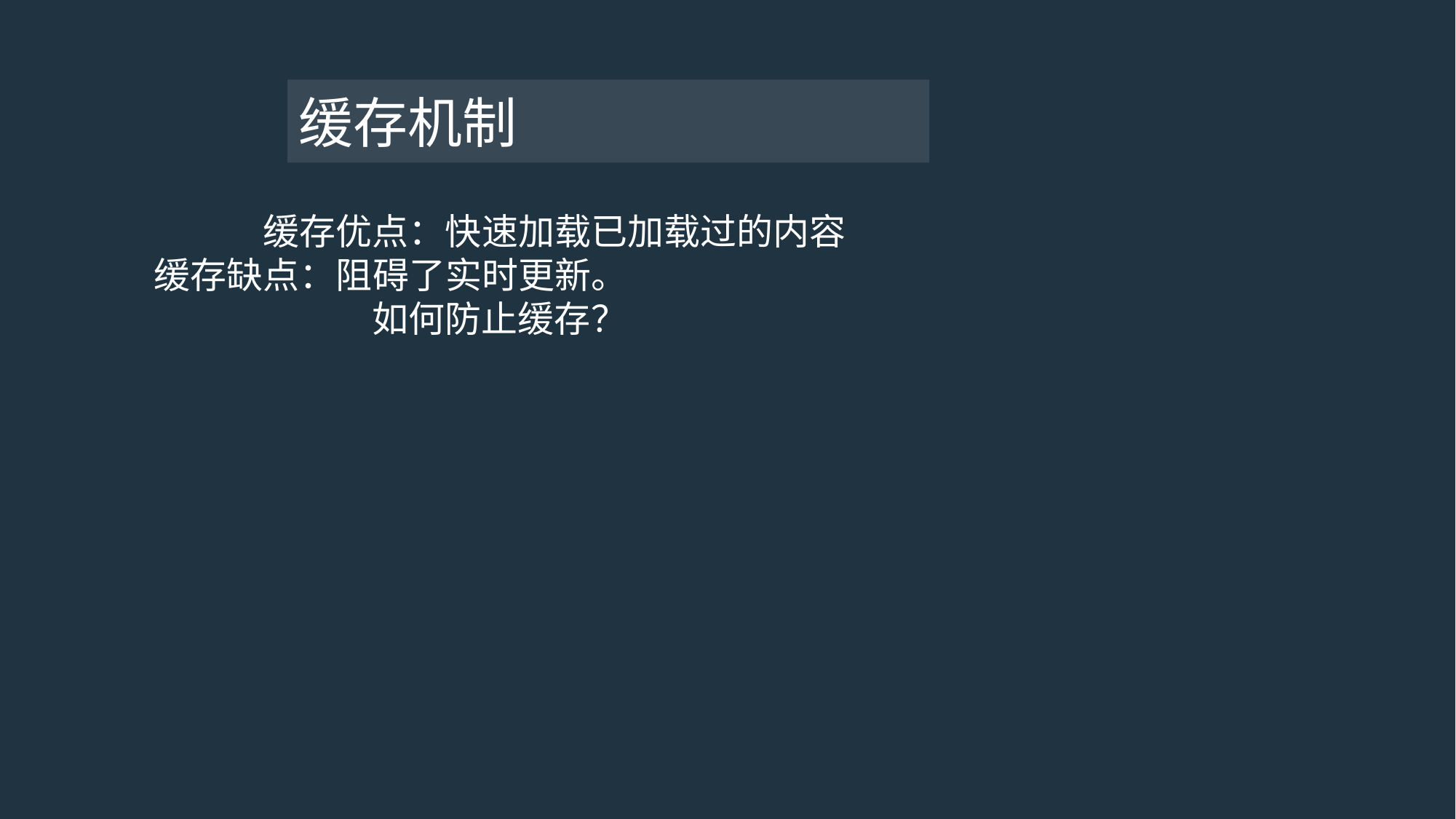

# 缓存机制
	缓存优点：快速加载已加载过的内容
缓存缺点：阻碍了实时更新。
		如何防止缓存？